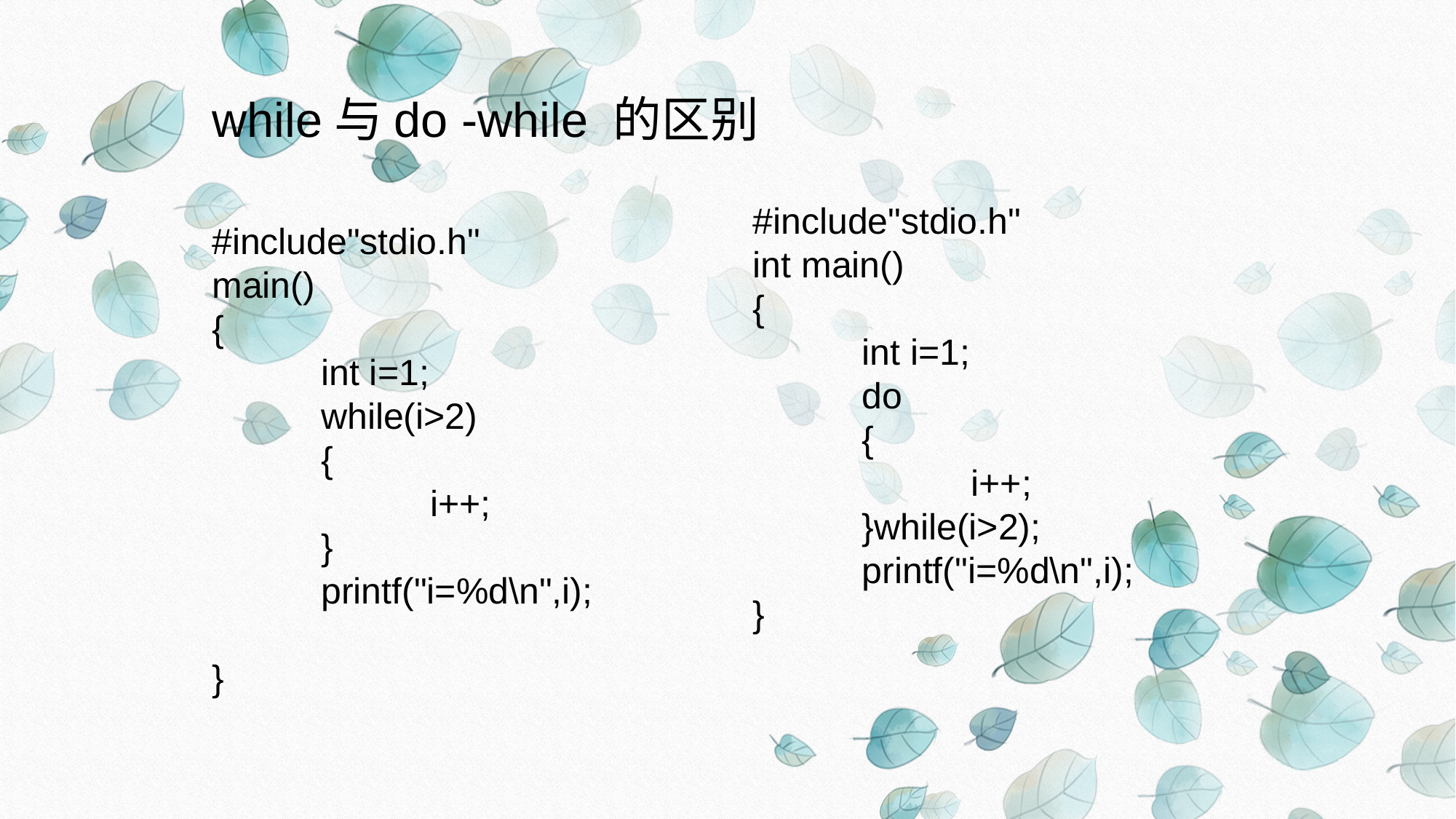

while与do -while 的区别
#include"stdio.h"
int main()
{
	int i=1;
	do
	{
		i++;
	}while(i>2);
	printf("i=%d\n",i);
}
#include"stdio.h"
main()
{
	int i=1;
	while(i>2)
	{
		i++;
	}
	printf("i=%d\n",i);

}